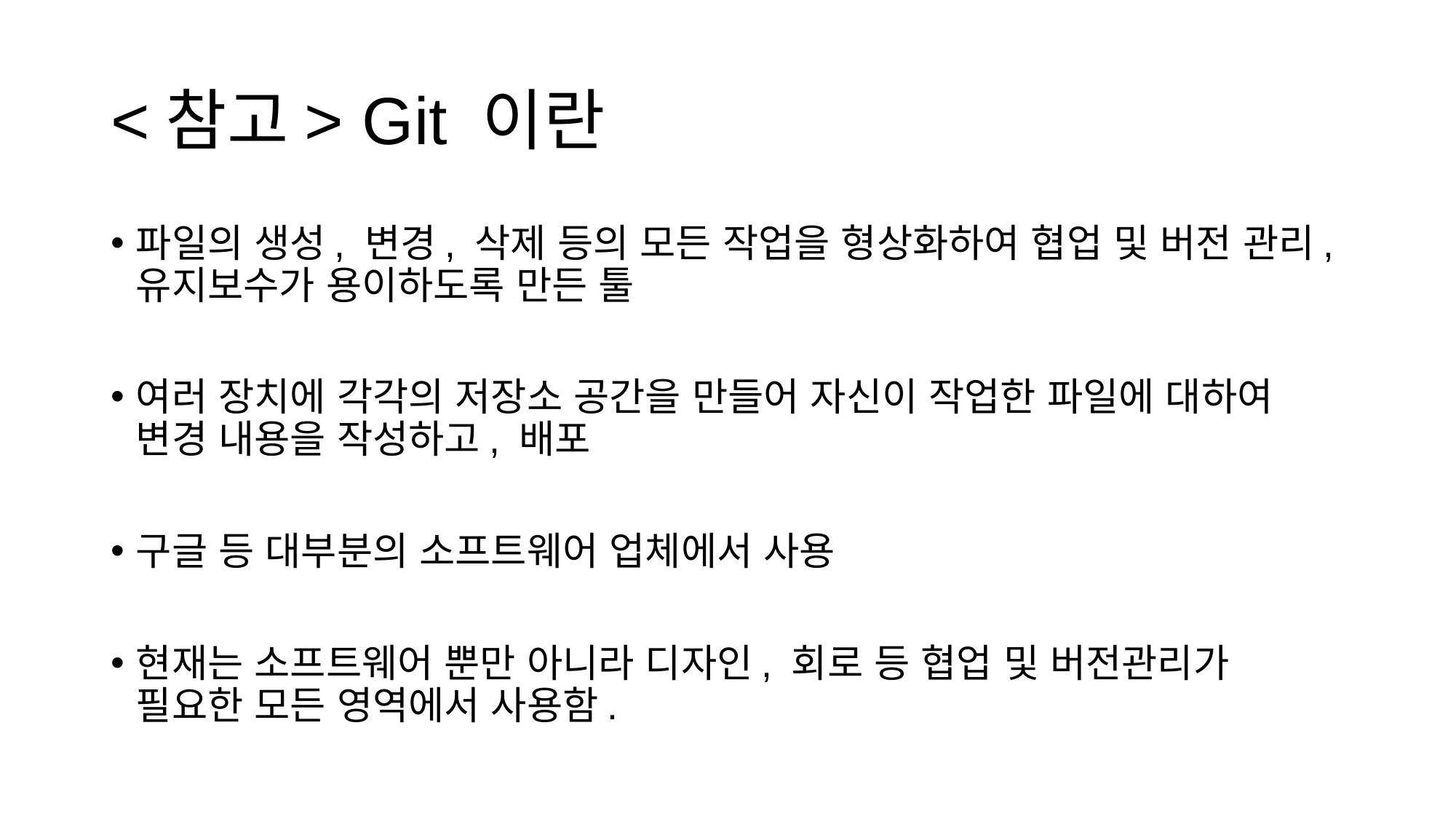

# <참고> Git 이란
파일의 생성, 변경, 삭제 등의 모든 작업을 형상화하여 협업 및 버전 관리, 유지보수가 용이하도록 만든 툴

여러 장치에 각각의 저장소 공간을 만들어 자신이 작업한 파일에 대하여 변경 내용을 작성하고, 배포

구글 등 대부분의 소프트웨어 업체에서 사용

현재는 소프트웨어 뿐만 아니라 디자인, 회로 등 협업 및 버전관리가 필요한 모든 영역에서 사용함.